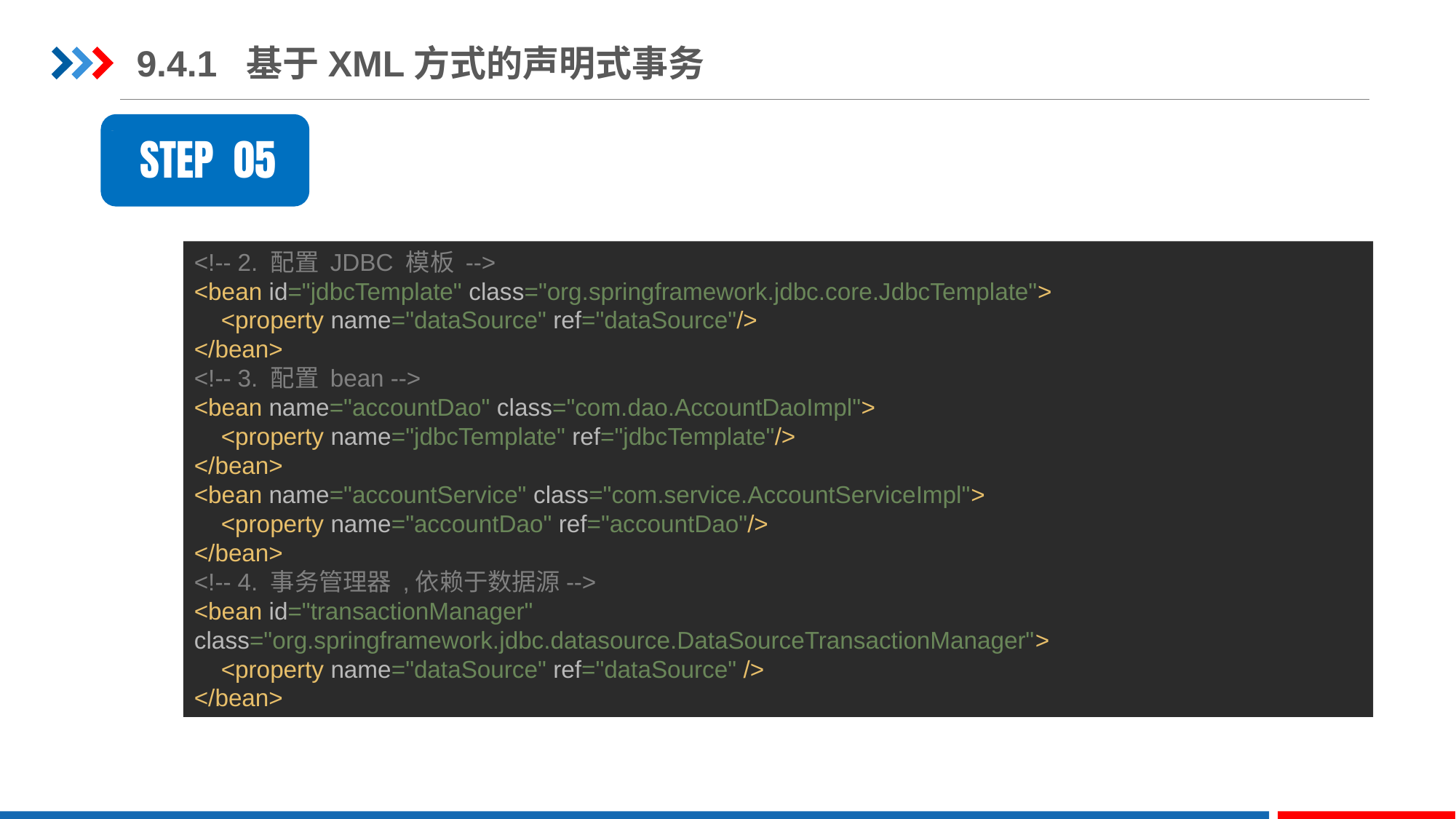

9.4.1  基于XML方式的声明式事务

STEP  05
<!-- 2. 配置 JDBC 模板 -->
<bean id="jdbcTemplate" class="org.springframework.jdbc.core.JdbcTemplate">
    <property name="dataSource" ref="dataSource"/>
</bean>
<!-- 3. 配置 bean -->
<bean name="accountDao" class="com.dao.AccountDaoImpl">
    <property name="jdbcTemplate" ref="jdbcTemplate"/>
</bean>
<bean name="accountService" class="com.service.AccountServiceImpl">
    <property name="accountDao" ref="accountDao"/>
</bean>
<!-- 4. 事务管理器 ,依赖于数据源-->
<bean id="transactionManager" class="org.springframework.jdbc.datasource.DataSourceTransactionManager">
    <property name="dataSource" ref="dataSource" />
</bean>